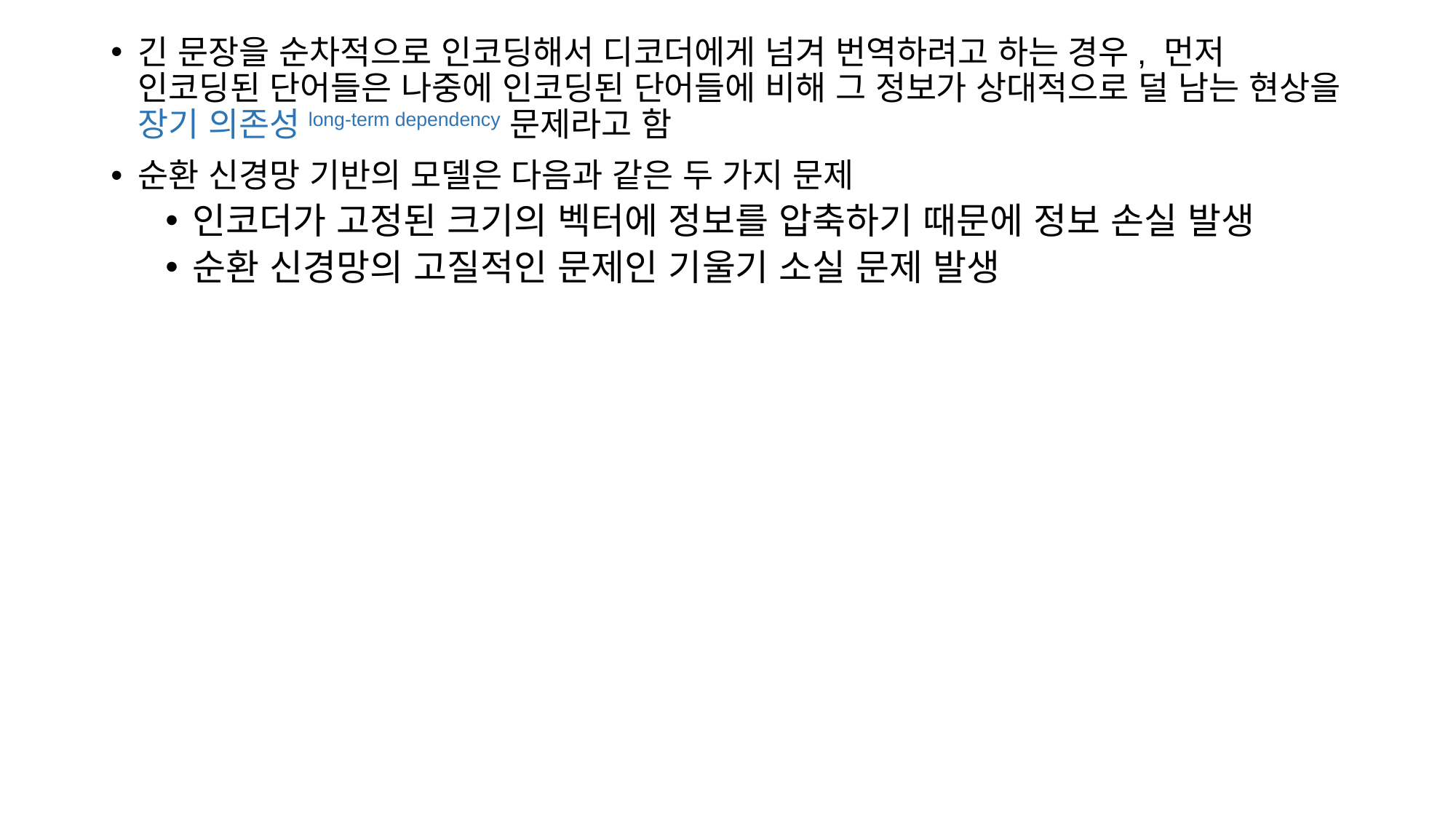

긴 문장을 순차적으로 인코딩해서 디코더에게 넘겨 번역하려고 하는 경우, 먼저 인코딩된 단어들은 나중에 인코딩된 단어들에 비해 그 정보가 상대적으로 덜 남는 현상을 장기 의존성long-term dependency 문제라고 함
순환 신경망 기반의 모델은 다음과 같은 두 가지 문제
인코더가 고정된 크기의 벡터에 정보를 압축하기 때문에 정보 손실 발생
순환 신경망의 고질적인 문제인 기울기 소실 문제 발생